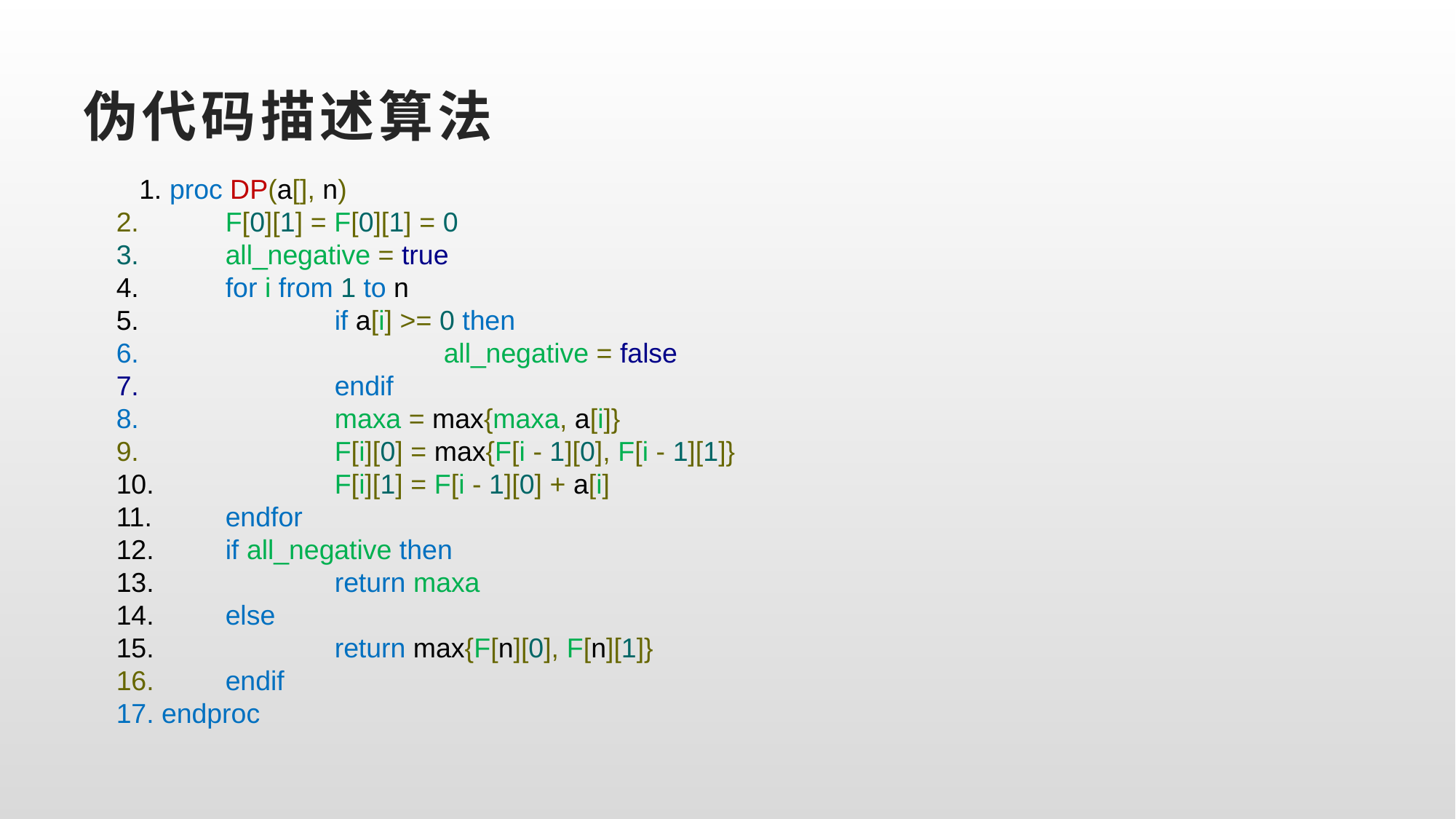

# 伪代码描述算法
   1. proc DP(a[], n)2. 	F[0][1] = F[0][1] = 03. 	all_negative = true4. 	for i from 1 to n5. 		if a[i] >= 0 then6. 			all_negative = false7. 		endif8. 		maxa = max{maxa, a[i]}9. 		F[i][0] = max{F[i - 1][0], F[i - 1][1]}10. 		F[i][1] = F[i - 1][0] + a[i]11. 	endfor12. 	if all_negative then13. 		return maxa14. 	else15. 		return max{F[n][0], F[n][1]}16. 	endif17. endproc